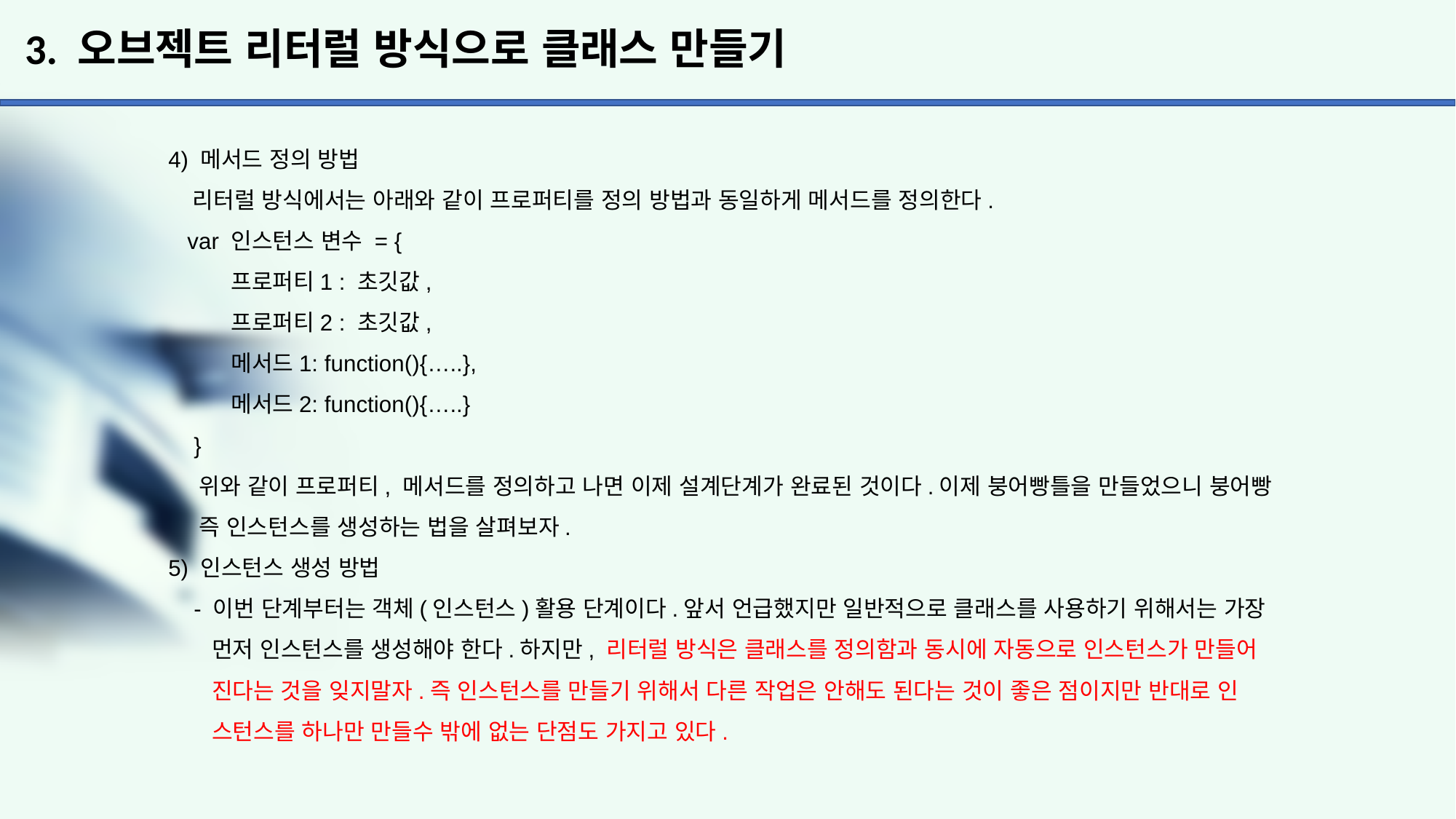

# 3. 오브젝트 리터럴 방식으로 클래스 만들기
      4) 메서드 정의 방법
         리터럴 방식에서는 아래와 같이 프로퍼티를 정의 방법과 동일하게 메서드를 정의한다.
         var 인스턴스 변수 = {
               프로퍼티1 : 초깃값,
               프로퍼티2 : 초깃값,
               메서드1: function(){…..},
               메서드2: function(){…..}
          }
          위와 같이 프로퍼티, 메서드를 정의하고 나면 이제 설계단계가 완료된 것이다.이제 붕어빵틀을 만들었으니 붕어빵
          즉 인스턴스를 생성하는 법을 살펴보자.
      5) 인스턴스 생성 방법
          - 이번 단계부터는 객체(인스턴스)활용 단계이다.앞서 언급했지만 일반적으로 클래스를 사용하기 위해서는 가장
            먼저 인스턴스를 생성해야 한다.하지만, 리터럴 방식은 클래스를 정의함과 동시에 자동으로 인스턴스가 만들어
            진다는 것을 잊지말자.즉 인스턴스를 만들기 위해서 다른 작업은 안해도 된다는 것이 좋은 점이지만 반대로 인
            스턴스를 하나만 만들수 밖에 없는 단점도 가지고 있다.